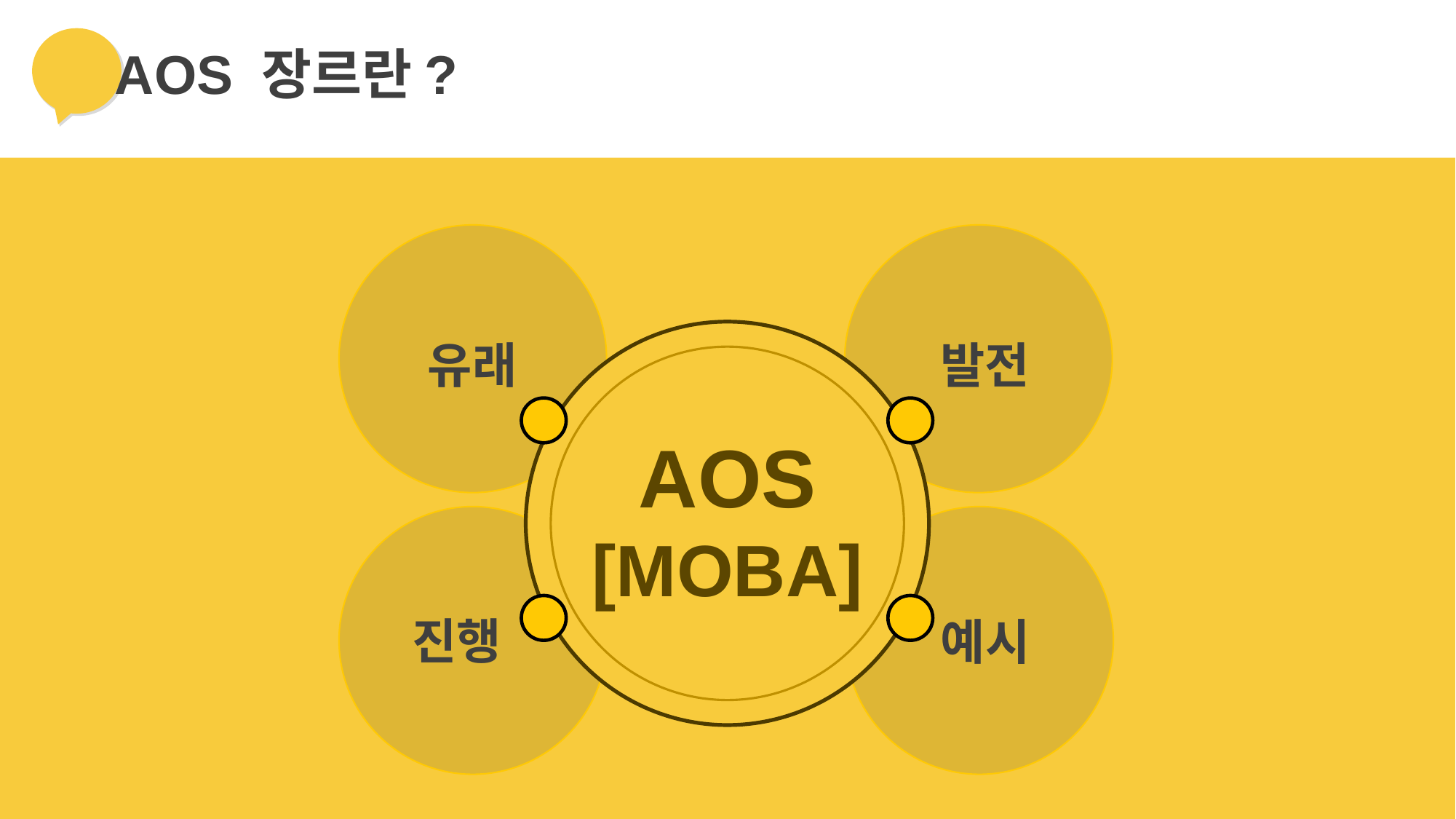

AOS 장르란?

AOS
[MOBA]
유래
발전

진행
예시